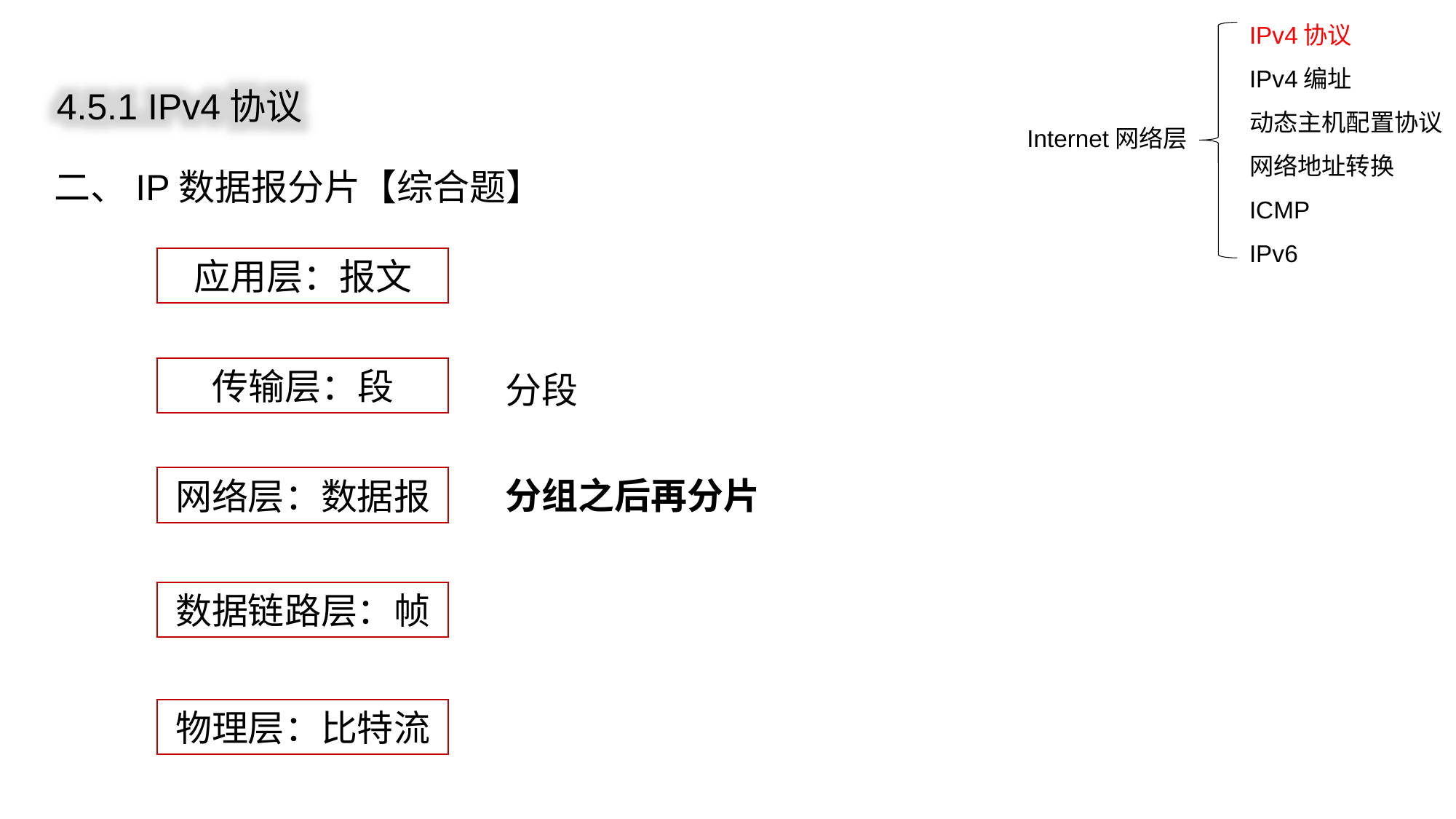

IPv4协议
IPv4编址
动态主机配置协议
网络地址转换
ICMP
IPv6

4.5.1 IPv4协议
Internet网络层
二、IP数据报分片【综合题】
应用层：报文
分段
传输层：段
分组之后再分片
网络层：数据报
数据链路层：帧
物理层：比特流